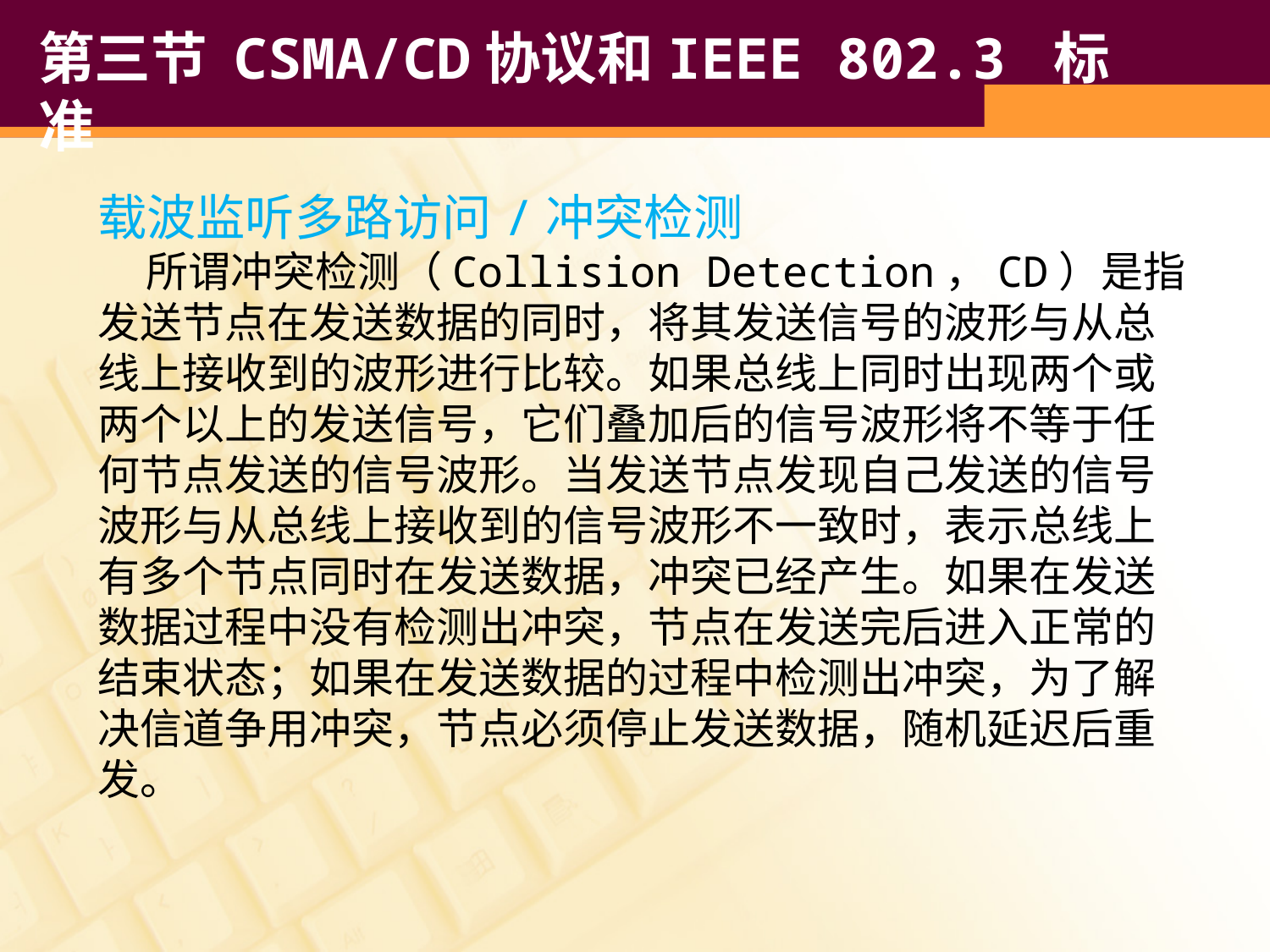

# 第三节 CSMA/CD协议和IEEE 802.3 标准
载波监听多路访问/冲突检测
    所谓冲突检测（Collision Detection，CD）是指发送节点在发送数据的同时，将其发送信号的波形与从总线上接收到的波形进行比较。如果总线上同时出现两个或两个以上的发送信号，它们叠加后的信号波形将不等于任何节点发送的信号波形。当发送节点发现自己发送的信号波形与从总线上接收到的信号波形不一致时，表示总线上有多个节点同时在发送数据，冲突已经产生。如果在发送数据过程中没有检测出冲突，节点在发送完后进入正常的结束状态；如果在发送数据的过程中检测出冲突，为了解决信道争用冲突，节点必须停止发送数据，随机延迟后重发。